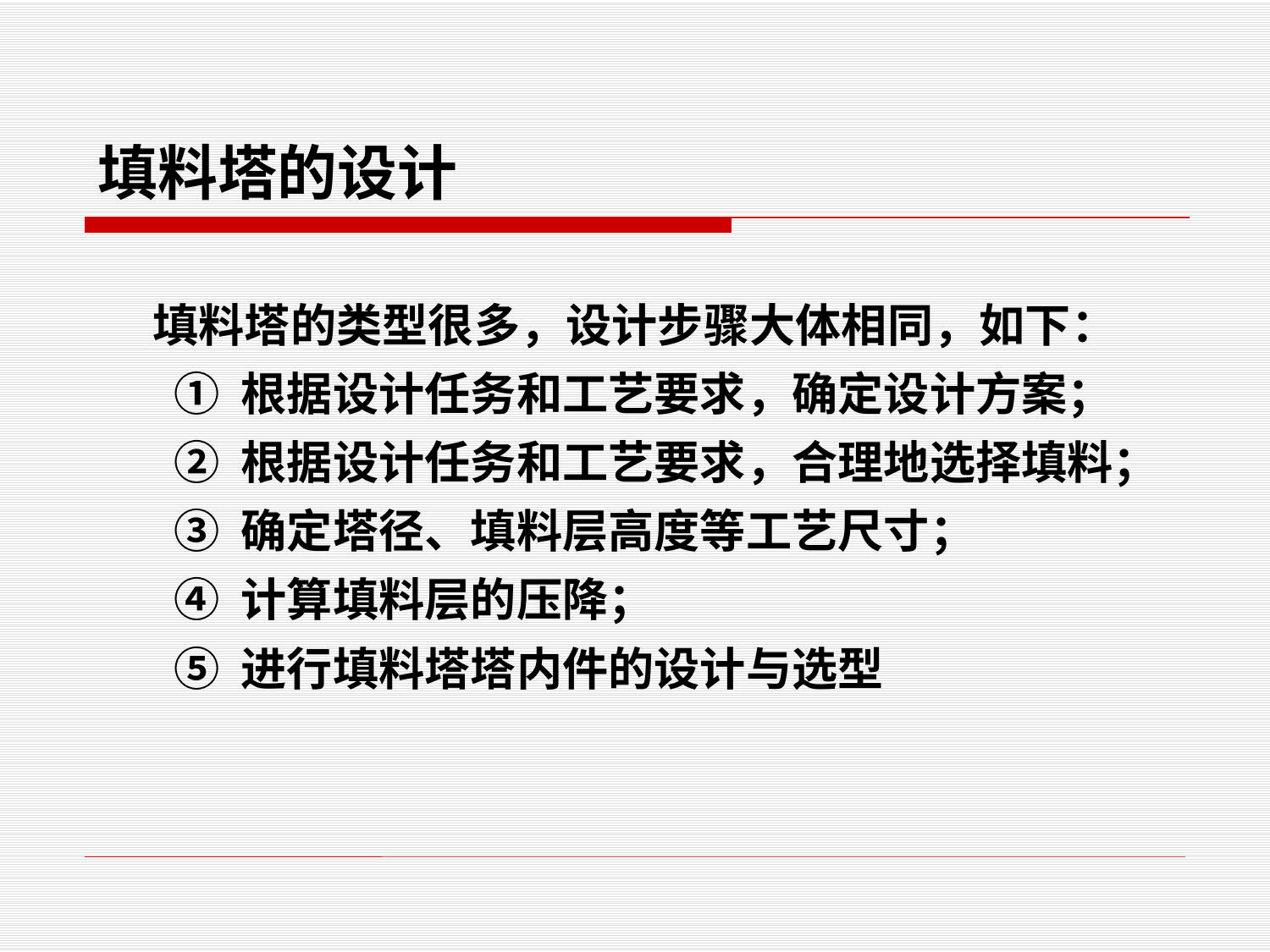

# 填料塔的设计
填料塔的类型很多，设计步骤大体相同，如下：
  ① 根据设计任务和工艺要求，确定设计方案；
  ② 根据设计任务和工艺要求，合理地选择填料；
  ③ 确定塔径、填料层高度等工艺尺寸；
  ④ 计算填料层的压降；
  ⑤ 进行填料塔塔内件的设计与选型